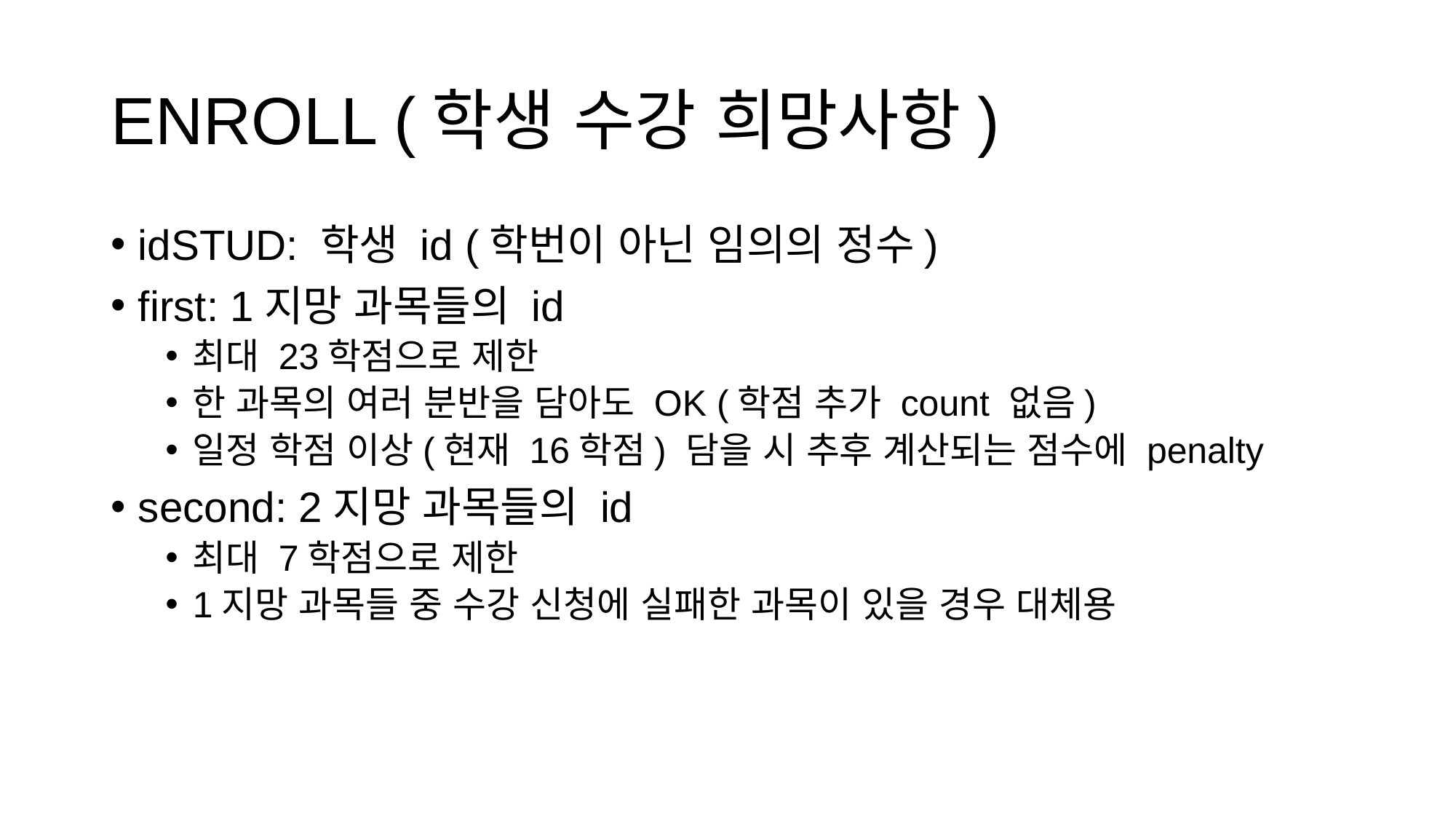

# ENROLL (학생 수강 희망사항)
idSTUD: 학생 id (학번이 아닌 임의의 정수)
first: 1지망 과목들의 id
최대 23학점으로 제한
한 과목의 여러 분반을 담아도 OK (학점 추가 count 없음)
일정 학점 이상(현재 16학점) 담을 시 추후 계산되는 점수에 penalty
second: 2지망 과목들의 id
최대 7학점으로 제한
1지망 과목들 중 수강 신청에 실패한 과목이 있을 경우 대체용